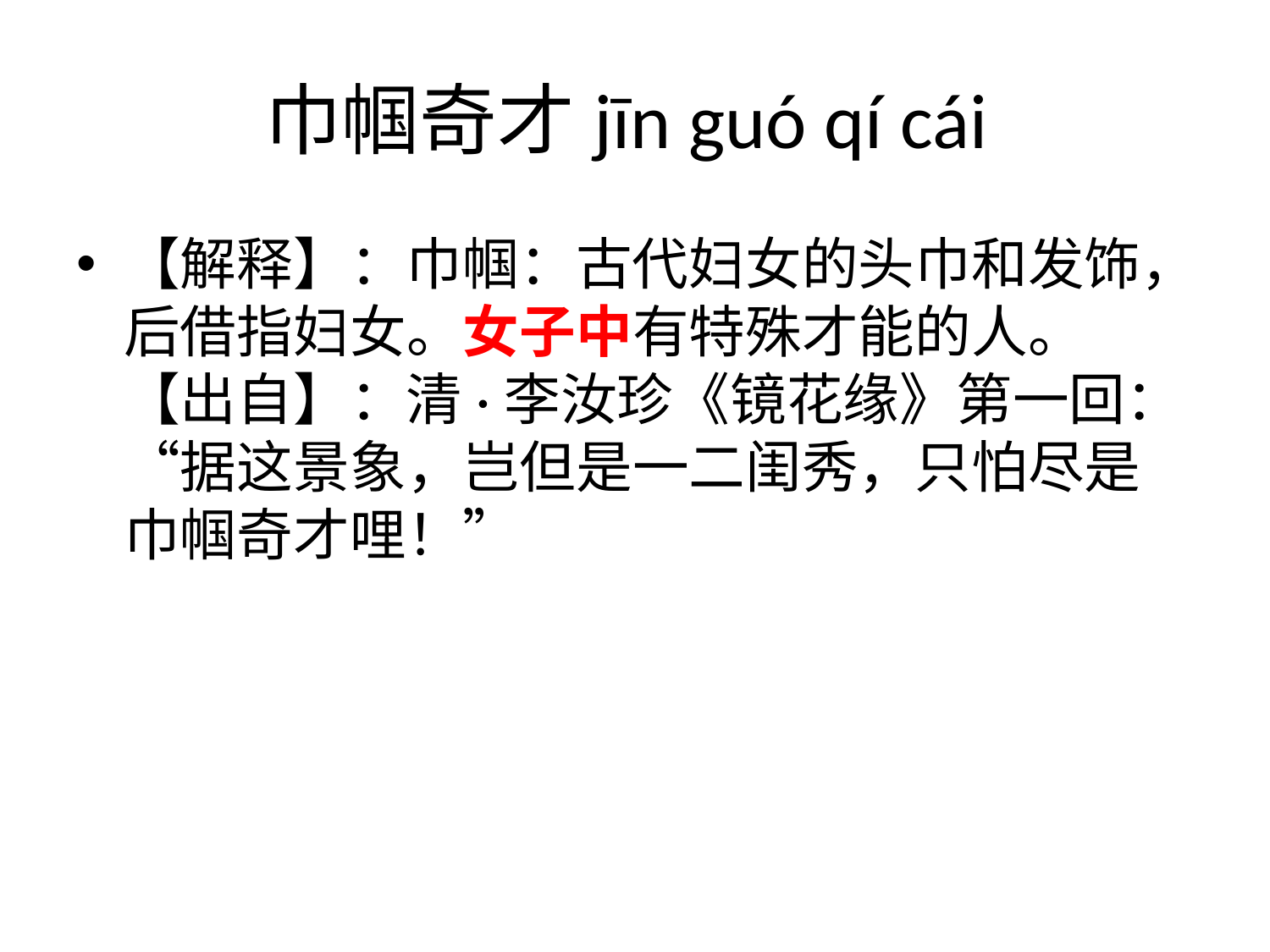

# 巾帼奇才jīn guó qí cái
【解释】：巾帼：古代妇女的头巾和发饰，后借指妇女。女子中有特殊才能的人。
【出自】：清·李汝珍《镜花缘》第一回：“据这景象，岂但是一二闺秀，只怕尽是巾帼奇才哩！”